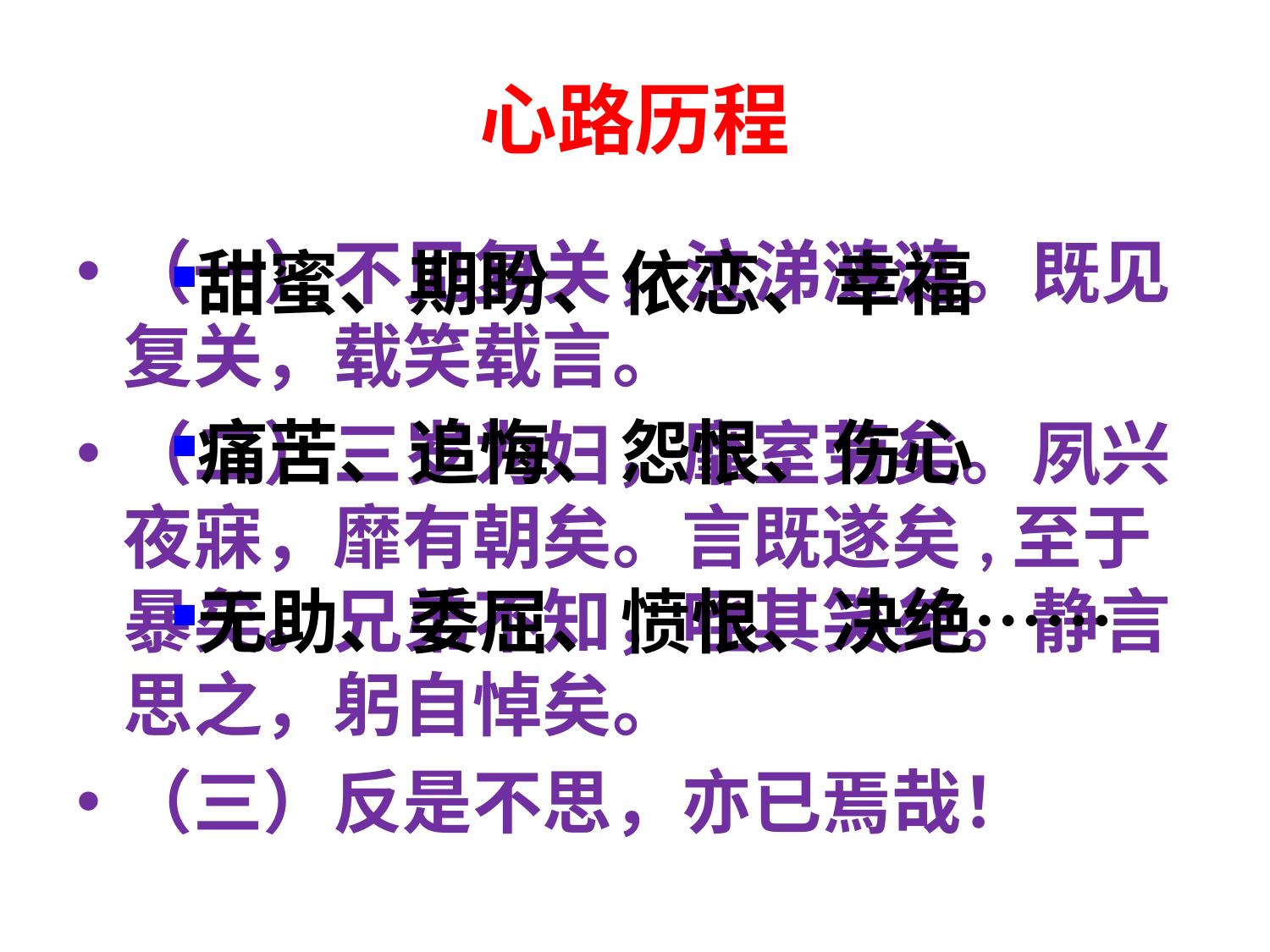

# 心路历程
（一）不见复关，泣涕涟涟。既见复关，载笑载言。
（二）三岁为妇，靡室劳矣。夙兴夜寐，靡有朝矣。言既遂矣,至于暴矣。兄弟不知，咥其笑矣。静言思之，躬自悼矣。
（三）反是不思，亦已焉哉！
甜蜜、期盼、依恋、幸福

痛苦、追悔、怨恨、伤心

无助、委屈、愤恨、决绝……